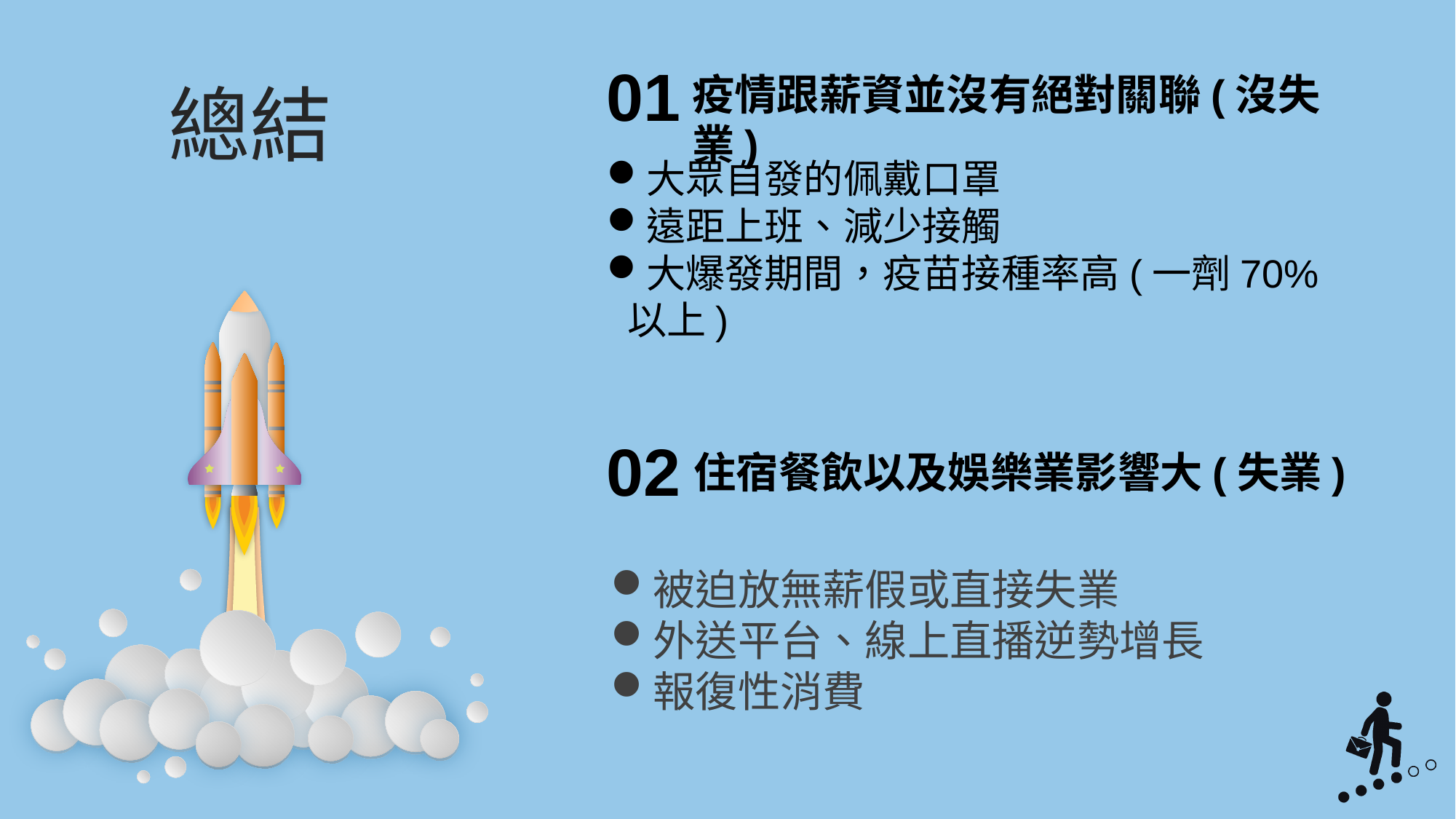

01
疫情跟薪資並沒有絕對關聯(沒失業)
大眾自發的佩戴口罩
遠距上班、減少接觸
大爆發期間，疫苗接種率高(一劑70%以上)
總結

02
住宿餐飲以及娛樂業影響大(失業)
被迫放無薪假或直接失業
外送平台、線上直播逆勢增長
報復性消費